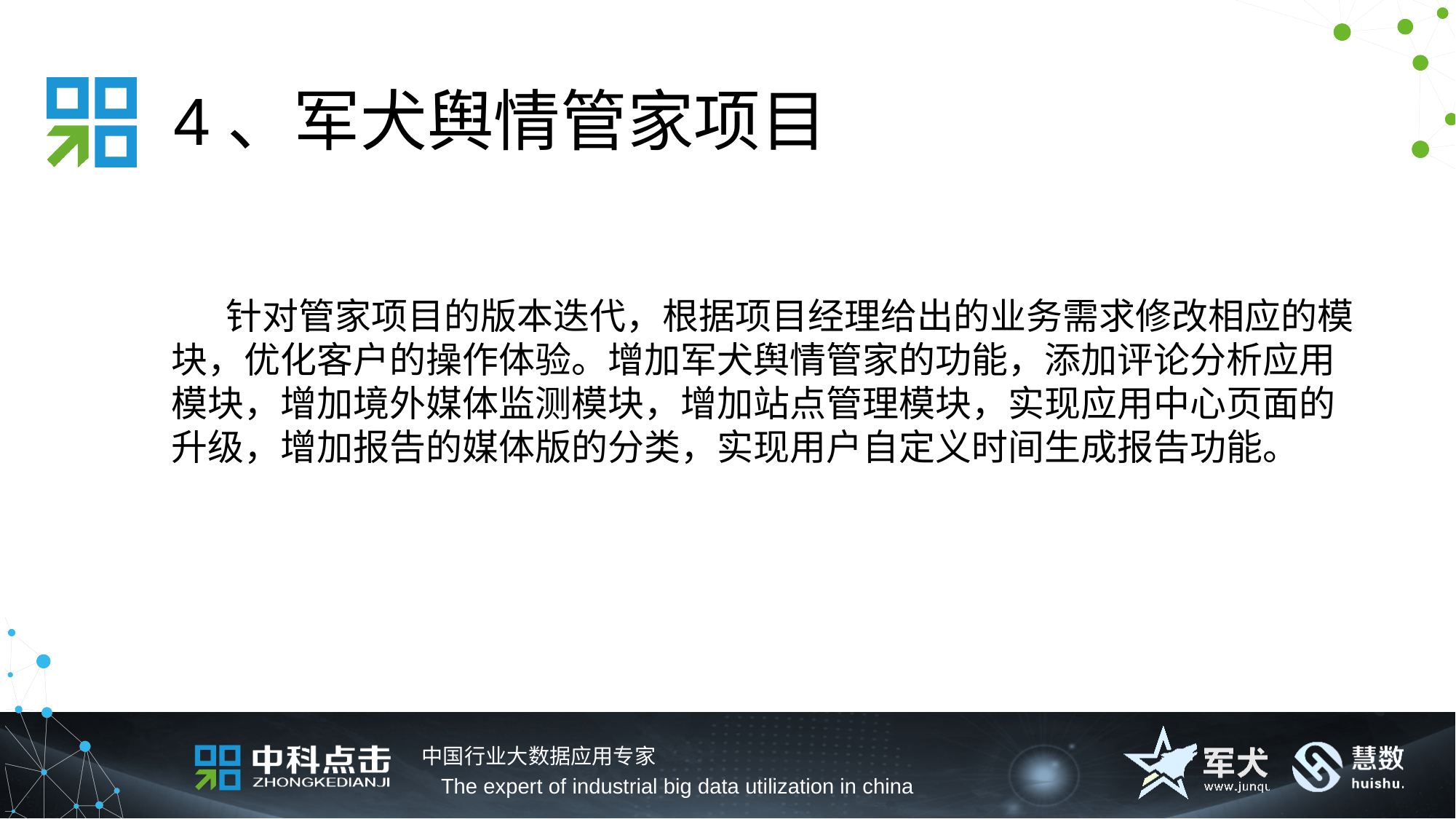

4、军犬舆情管家项目
#
针对管家项目的版本迭代，根据项目经理给出的业务需求修改相应的模块，优化客户的操作体验。增加军犬舆情管家的功能，添加评论分析应用模块，增加境外媒体监测模块，增加站点管理模块，实现应用中心页面的升级，增加报告的媒体版的分类，实现用户自定义时间生成报告功能。